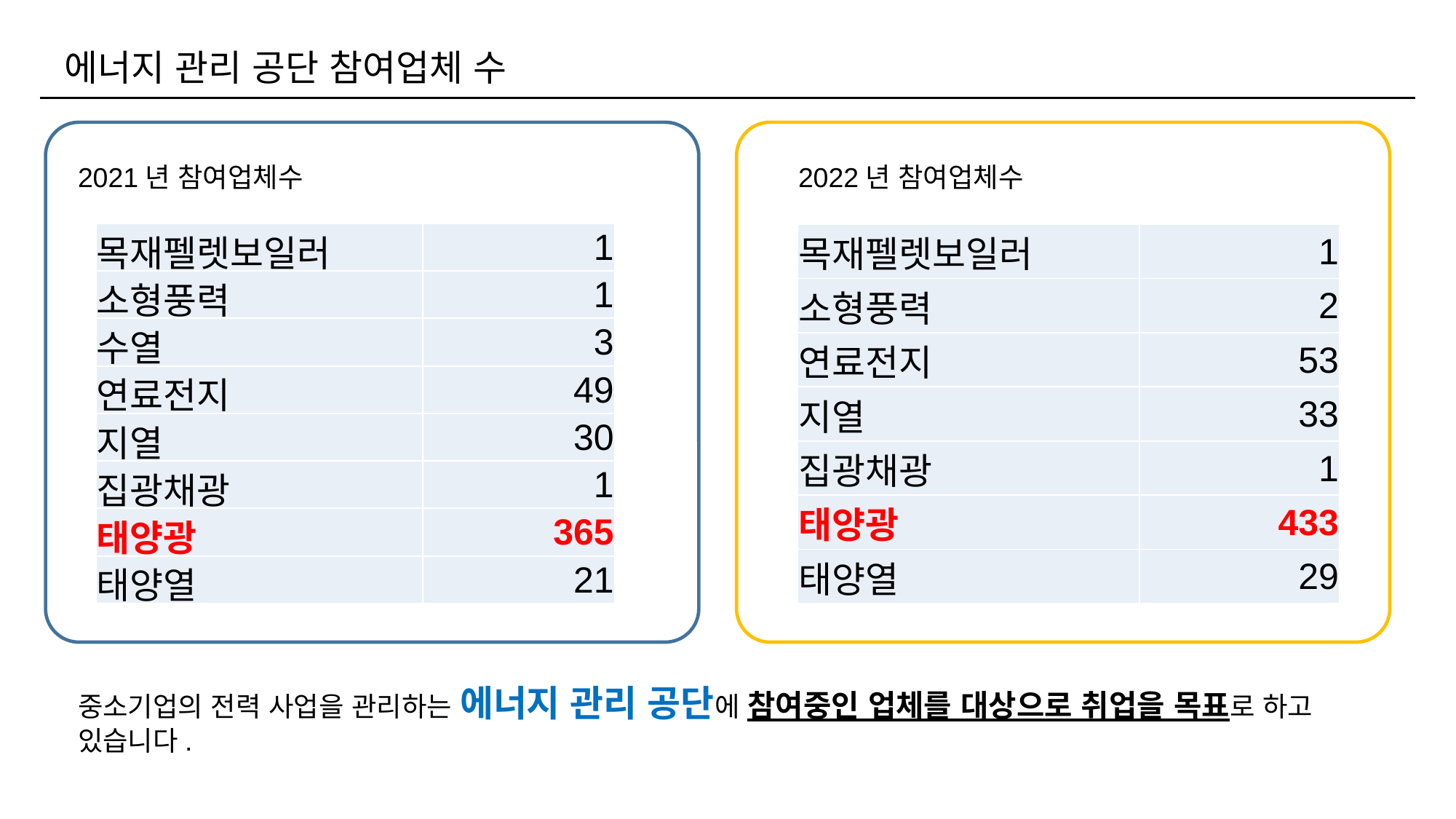

에너지 관리 공단 참여업체 수

2021년 참여업체수
2022년 참여업체수
| 목재펠렛보일러 | 1 |
| --- | --- |
| 소형풍력 | 1 |
| 수열 | 3 |
| 연료전지 | 49 |
| 지열 | 30 |
| 집광채광 | 1 |
| 태양광 | 365 |
| 태양열 | 21 |
| 목재펠렛보일러 | 1 |
| --- | --- |
| 소형풍력 | 2 |
| 연료전지 | 53 |
| 지열 | 33 |
| 집광채광 | 1 |
| 태양광 | 433 |
| 태양열 | 29 |
중소기업의 전력 사업을 관리하는 에너지 관리 공단에 참여중인 업체를 대상으로 취업을 목표로 하고 있습니다.